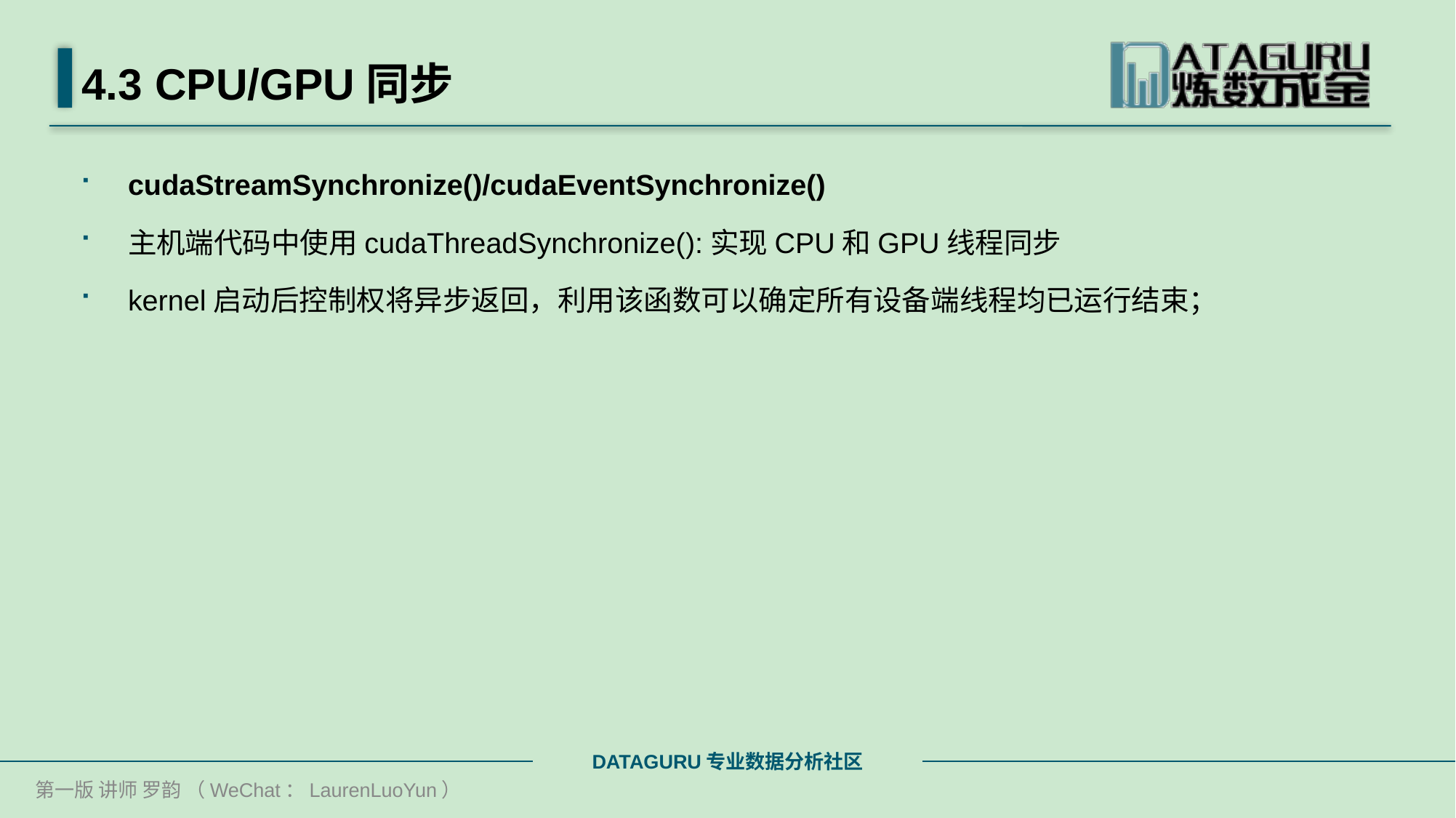

# 4.3 CPU/GPU同步
cudaStreamSynchronize()/cudaEventSynchronize()
主机端代码中使用cudaThreadSynchronize():实现CPU和GPU线程同步
kernel启动后控制权将异步返回，利用该函数可以确定所有设备端线程均已运行结束；